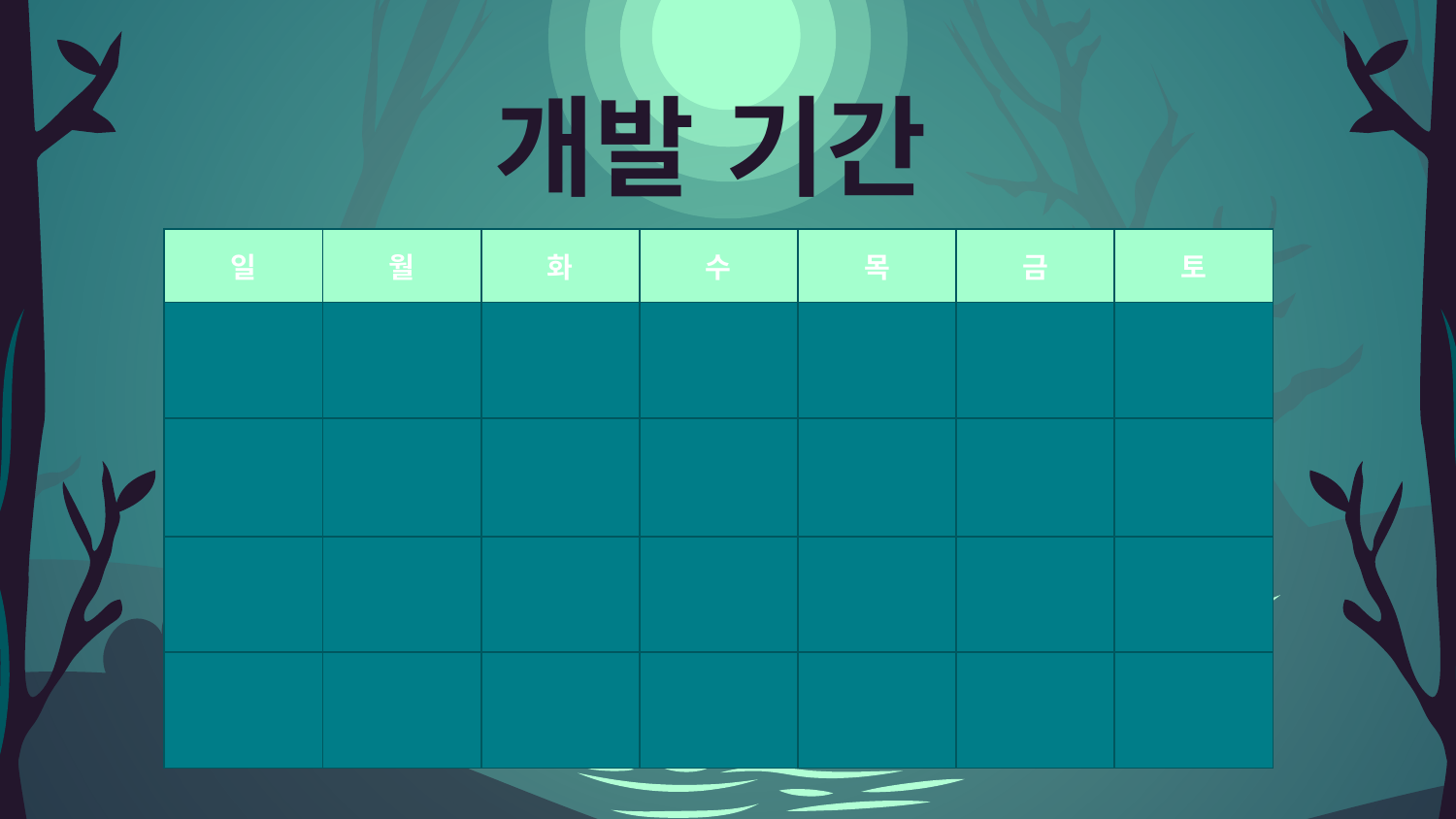

개발 기간

| 일 | 월 | 화 | 수 | 목 | 금 | 토 |
| --- | --- | --- | --- | --- | --- | --- |
|  |  |  |  |  |  |  |
|  |  |  |  |  |  |  |
|  |  |  |  |  |  |  |
|  |  |  |  |  |  |  |
1